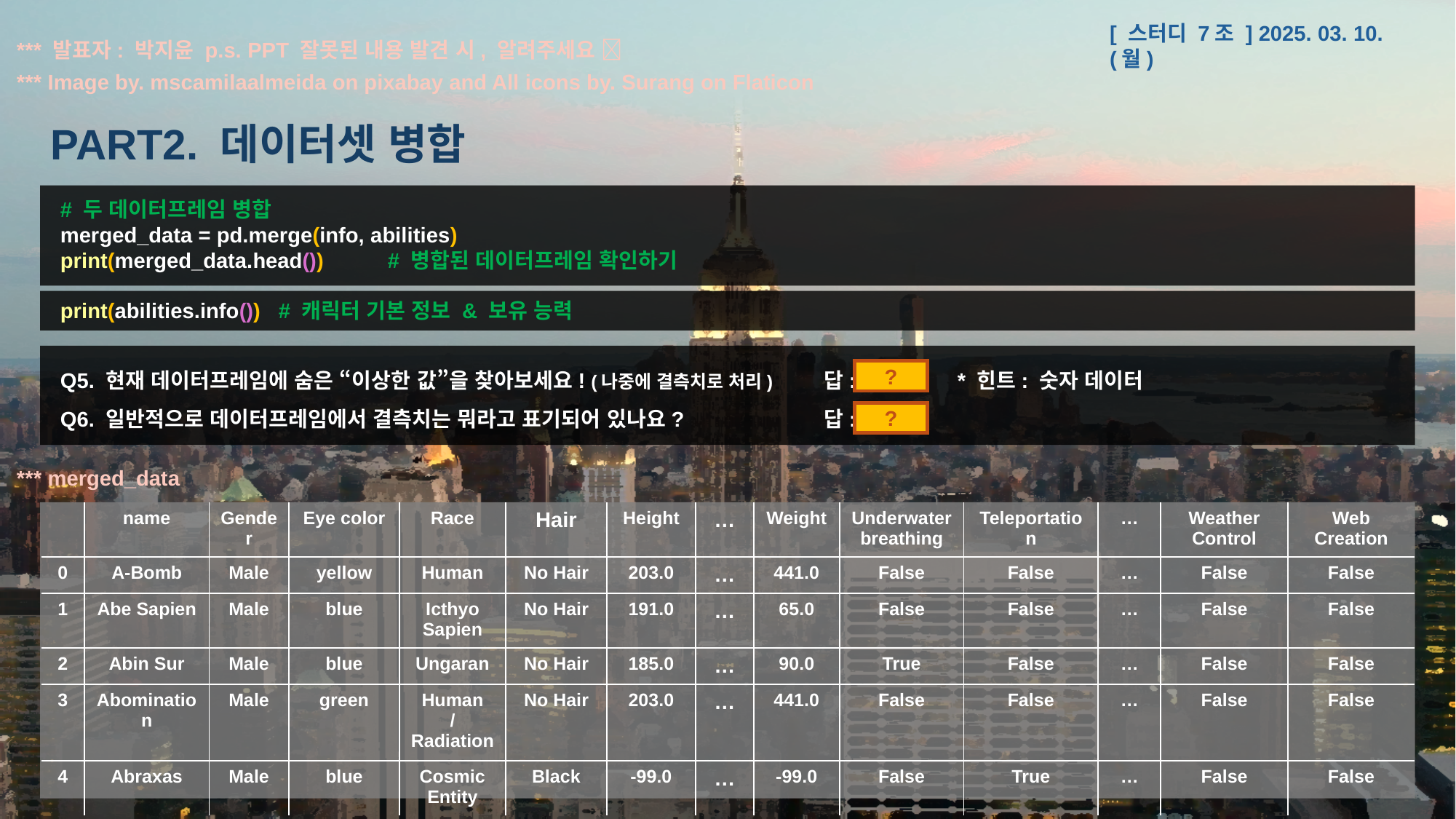

PART2. 데이터셋 병합

# 두 데이터프레임 병합
merged_data = pd.merge(info, abilities)
print(merged_data.head())	# 병합된 데이터프레임 확인하기

print(abilities.info())	# 캐릭터 기본 정보 & 보유 능력

Q5. 현재 데이터프레임에 숨은 “이상한 값”을 찾아보세요! (나중에 결측치로 처리)	답: -99	    * 힌트: 숫자 데이터
Q6. 일반적으로 데이터프레임에서 결측치는 뭐라고 표기되어 있나요?		답: NaN
?
?
*** merged_data

|  | name | Gender | Eye color | Race | Hair | Height | … | Weight | Underwater breathing | Teleportation | … | Weather Control | Web Creation |
| --- | --- | --- | --- | --- | --- | --- | --- | --- | --- | --- | --- | --- | --- |
| 0 | A-Bomb | Male | yellow | Human | No Hair | 203.0 | … | 441.0 | False | False | … | False | False |
| 1 | Abe Sapien | Male | blue | Icthyo Sapien | No Hair | 191.0 | … | 65.0 | False | False | … | False | False |
| 2 | Abin Sur | Male | blue | Ungaran | No Hair | 185.0 | … | 90.0 | True | False | … | False | False |
| 3 | Abomination | Male | green | Human /Radiation | No Hair | 203.0 | … | 441.0 | False | False | … | False | False |
| 4 | Abraxas | Male | blue | Cosmic Entity | Black | -99.0 | … | -99.0 | False | True | … | False | False |